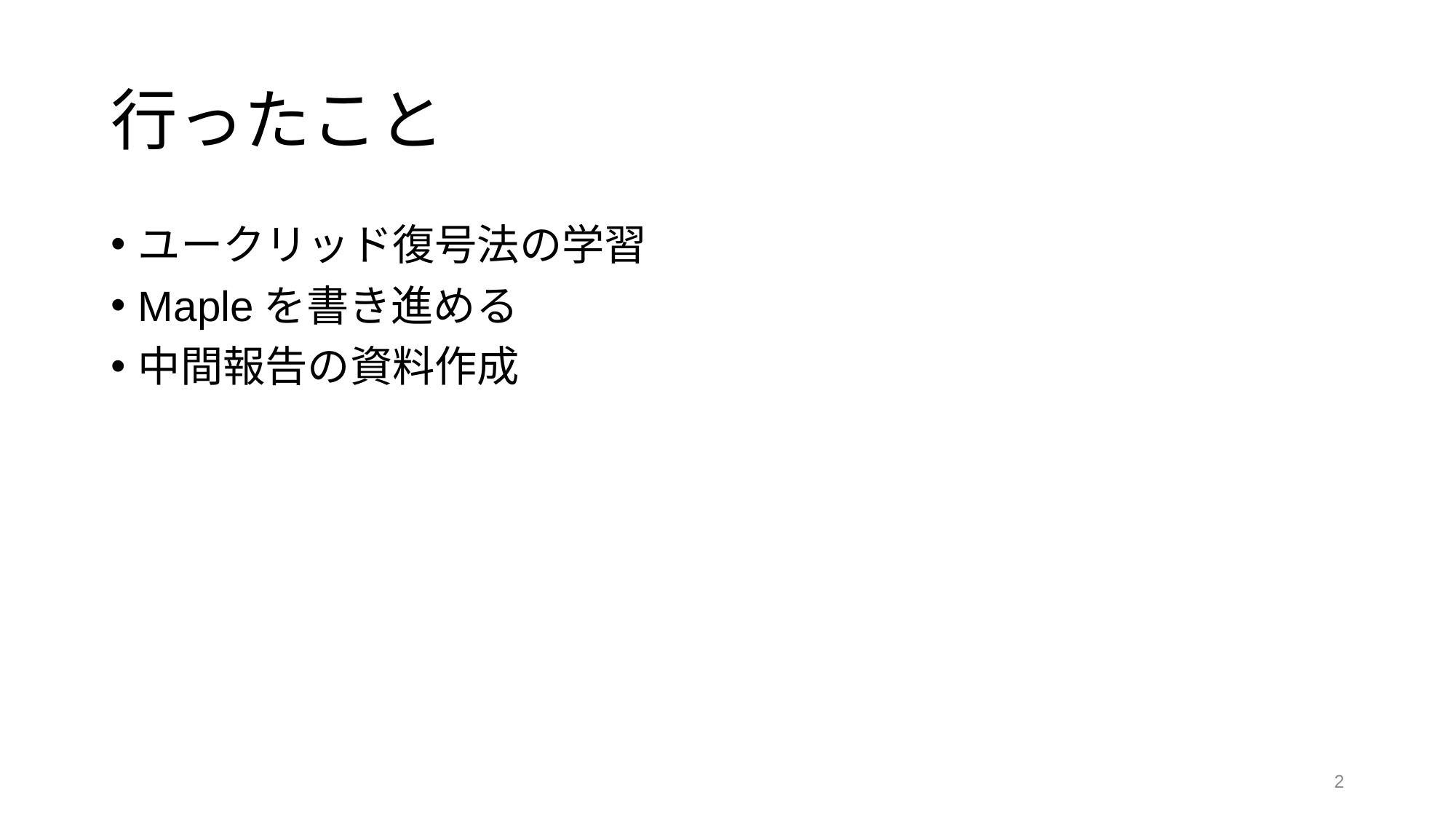

# 行ったこと
ユークリッド復号法の学習
Mapleを書き進める
中間報告の資料作成
2